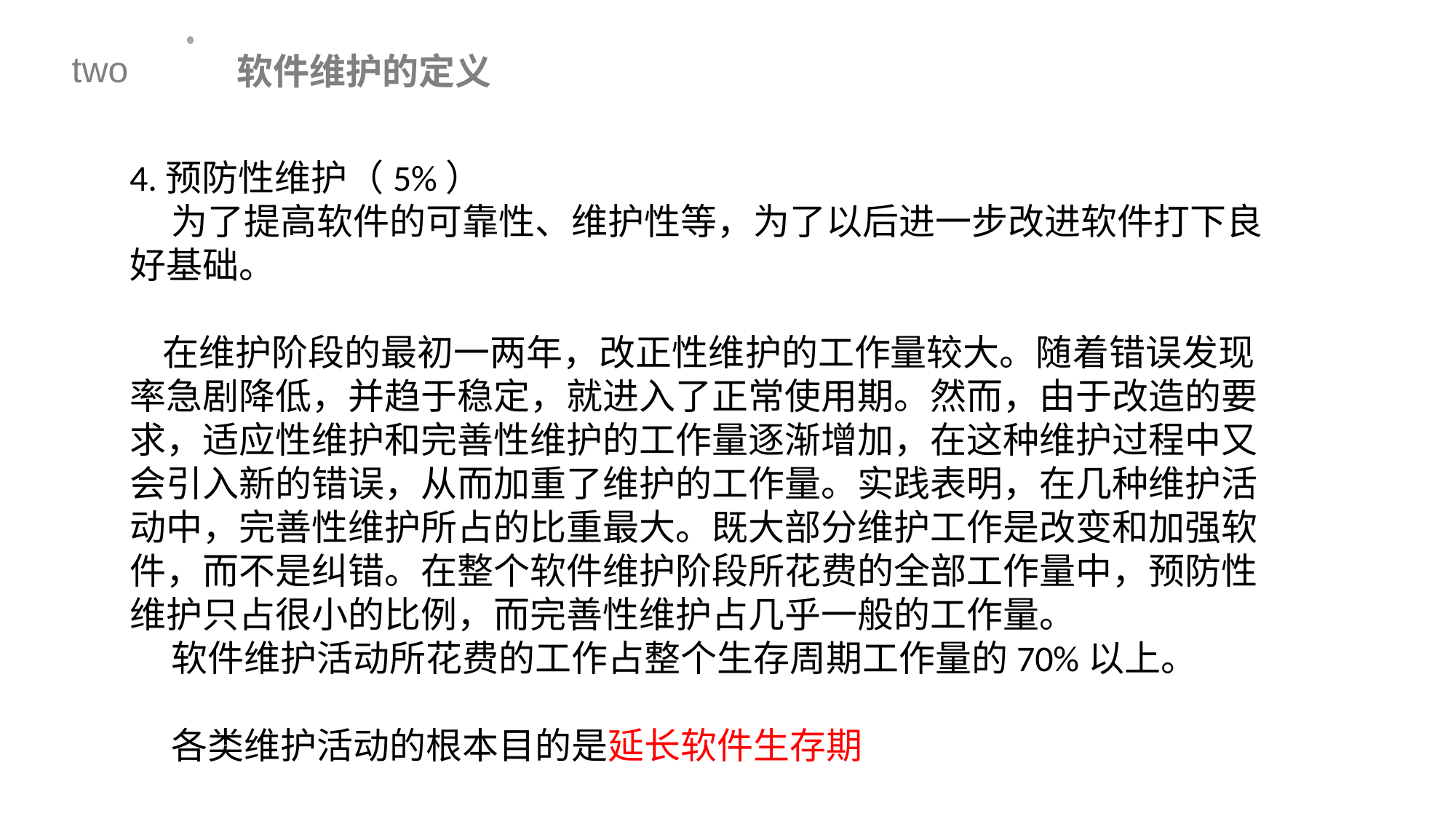

软件维护的定义

two
4.预防性维护（5%）
    为了提高软件的可靠性、维护性等，为了以后进一步改进软件打下良好基础。

   在维护阶段的最初一两年，改正性维护的工作量较大。随着错误发现率急剧降低，并趋于稳定，就进入了正常使用期。然而，由于改造的要求，适应性维护和完善性维护的工作量逐渐增加，在这种维护过程中又会引入新的错误，从而加重了维护的工作量。实践表明，在几种维护活动中，完善性维护所占的比重最大。既大部分维护工作是改变和加强软件，而不是纠错。在整个软件维护阶段所花费的全部工作量中，预防性维护只占很小的比例，而完善性维护占几乎一般的工作量。
    软件维护活动所花费的工作占整个生存周期工作量的70%以上。

    各类维护活动的根本目的是延长软件生存期